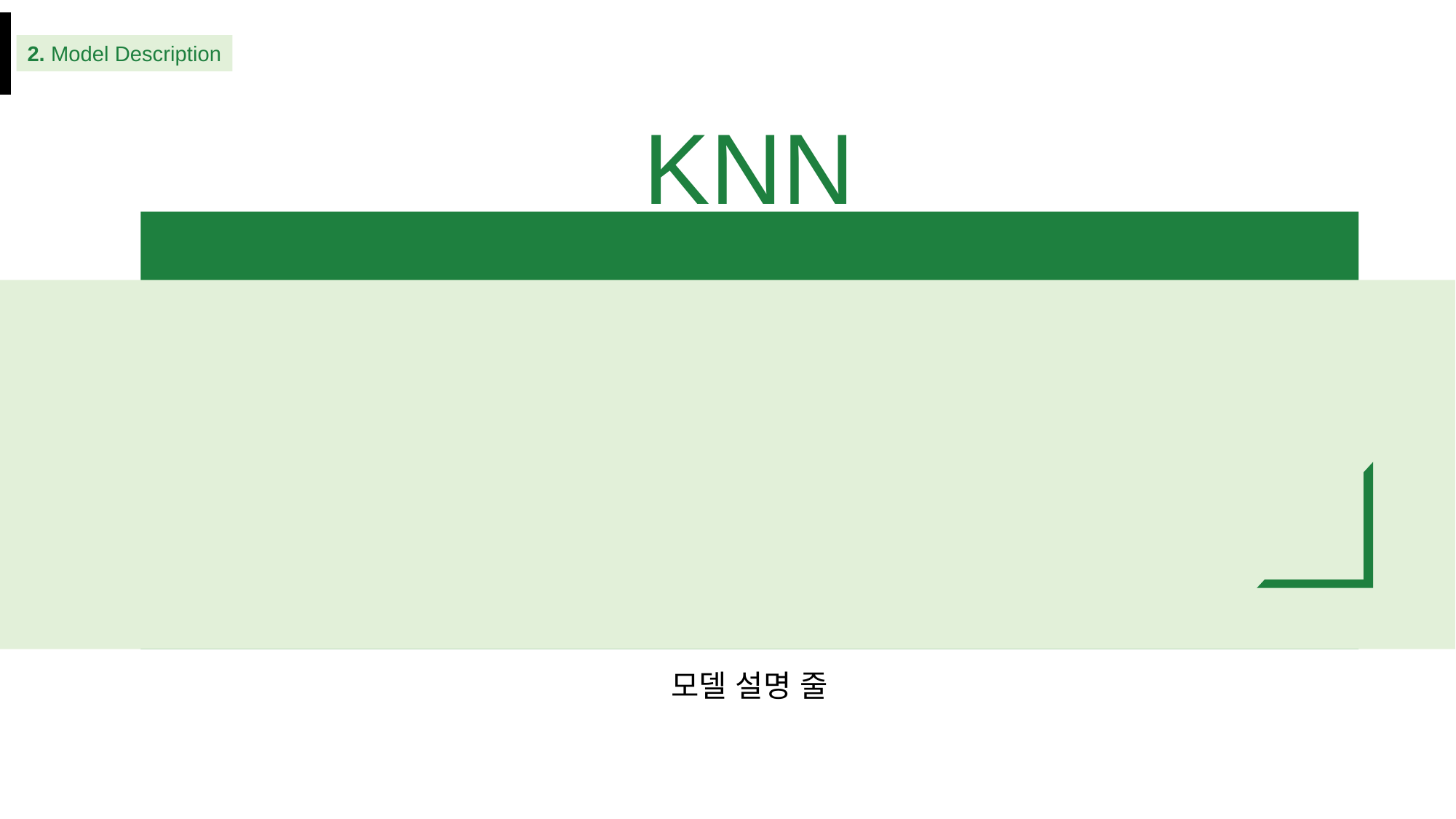

2. Model Description
KNN

모델 설명 줄